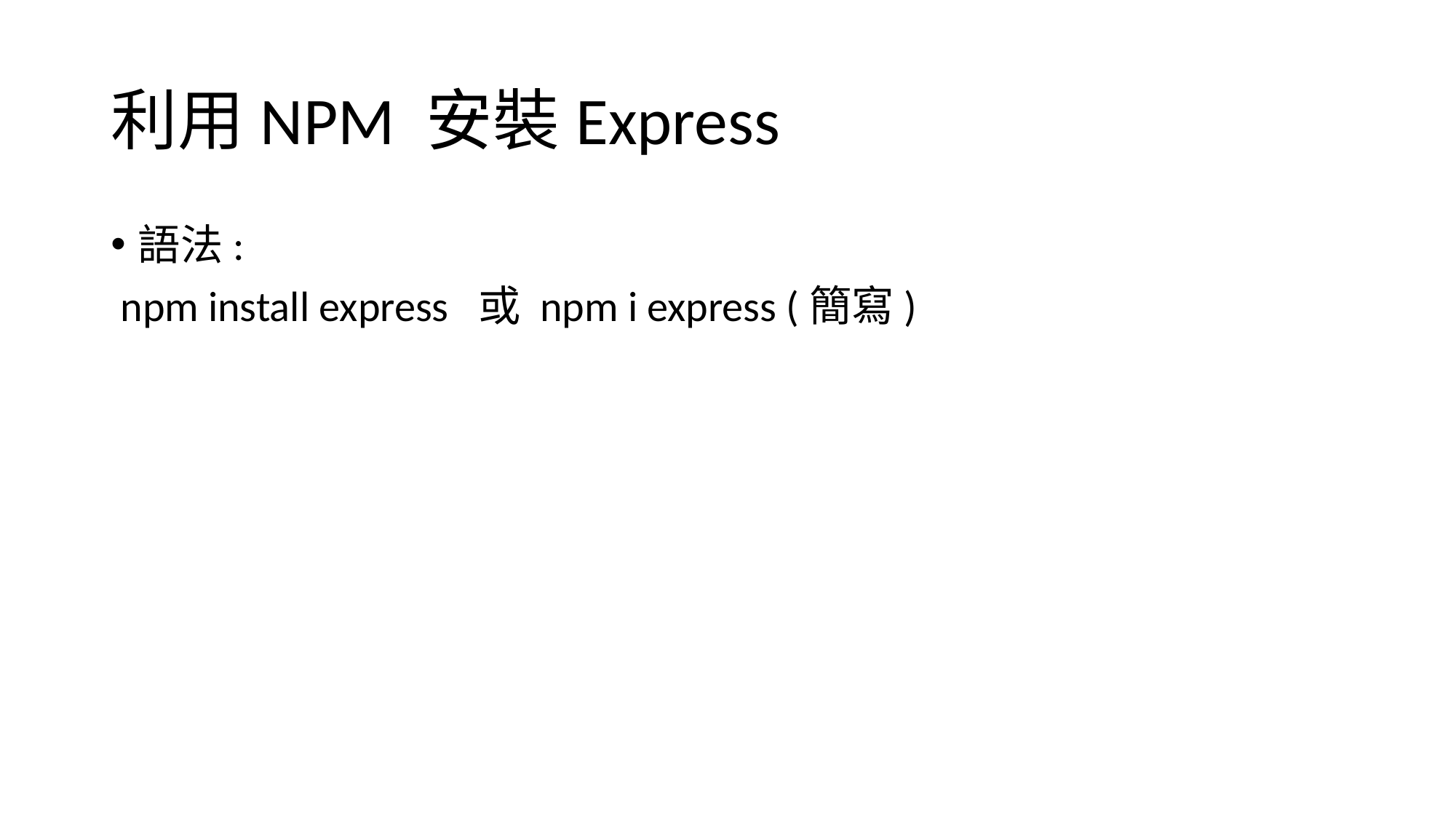

# 利用NPM 安裝Express
語法:
 npm install express  或 npm i express (簡寫)